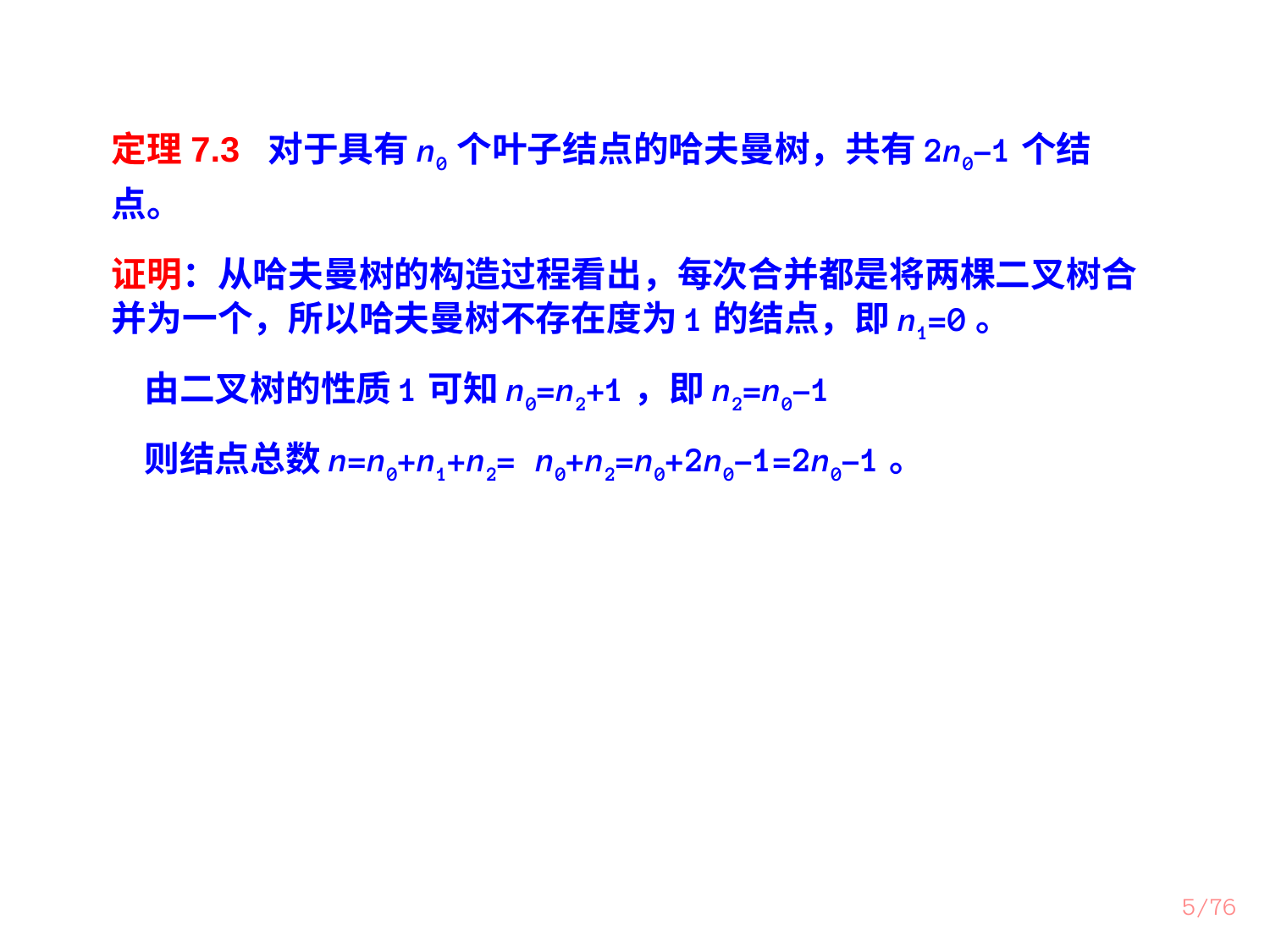

定理7.3  对于具有n0个叶子结点的哈夫曼树，共有2n0-1个结点。
证明：从哈夫曼树的构造过程看出，每次合并都是将两棵二叉树合并为一个，所以哈夫曼树不存在度为1的结点，即n1=0。
   由二叉树的性质1可知n0=n2+1，即n2=n0-1
   则结点总数n=n0+n1+n2= n0+n2=n0+2n0-1=2n0-1。
5/76